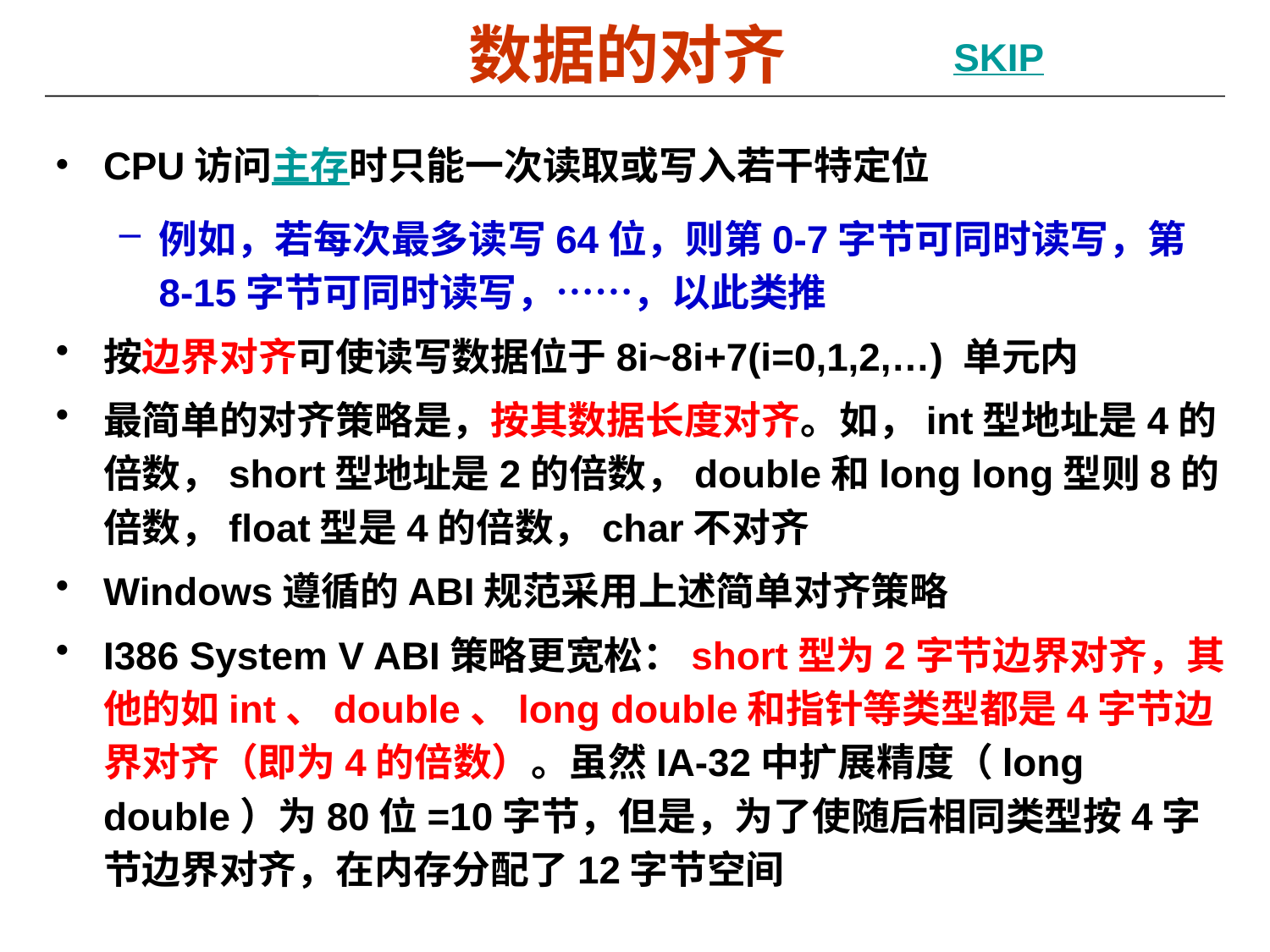

# 数据的对齐
SKIP
CPU访问主存时只能一次读取或写入若干特定位
例如，若每次最多读写64位，则第0-7字节可同时读写，第8-15字节可同时读写，……，以此类推
按边界对齐可使读写数据位于8i~8i+7(i=0,1,2,…) 单元内
最简单的对齐策略是，按其数据长度对齐。如，int型地址是4的倍数，short型地址是2的倍数，double和long long型则8的倍数，float型是4的倍数，char不对齐
Windows遵循的ABI规范采用上述简单对齐策略
I386 System V ABI策略更宽松：short型为2字节边界对齐，其他的如int、double、long double和指针等类型都是4字节边界对齐（即为4的倍数）。虽然IA-32中扩展精度（long double）为80位=10字节，但是，为了使随后相同类型按4字节边界对齐，在内存分配了12字节空间